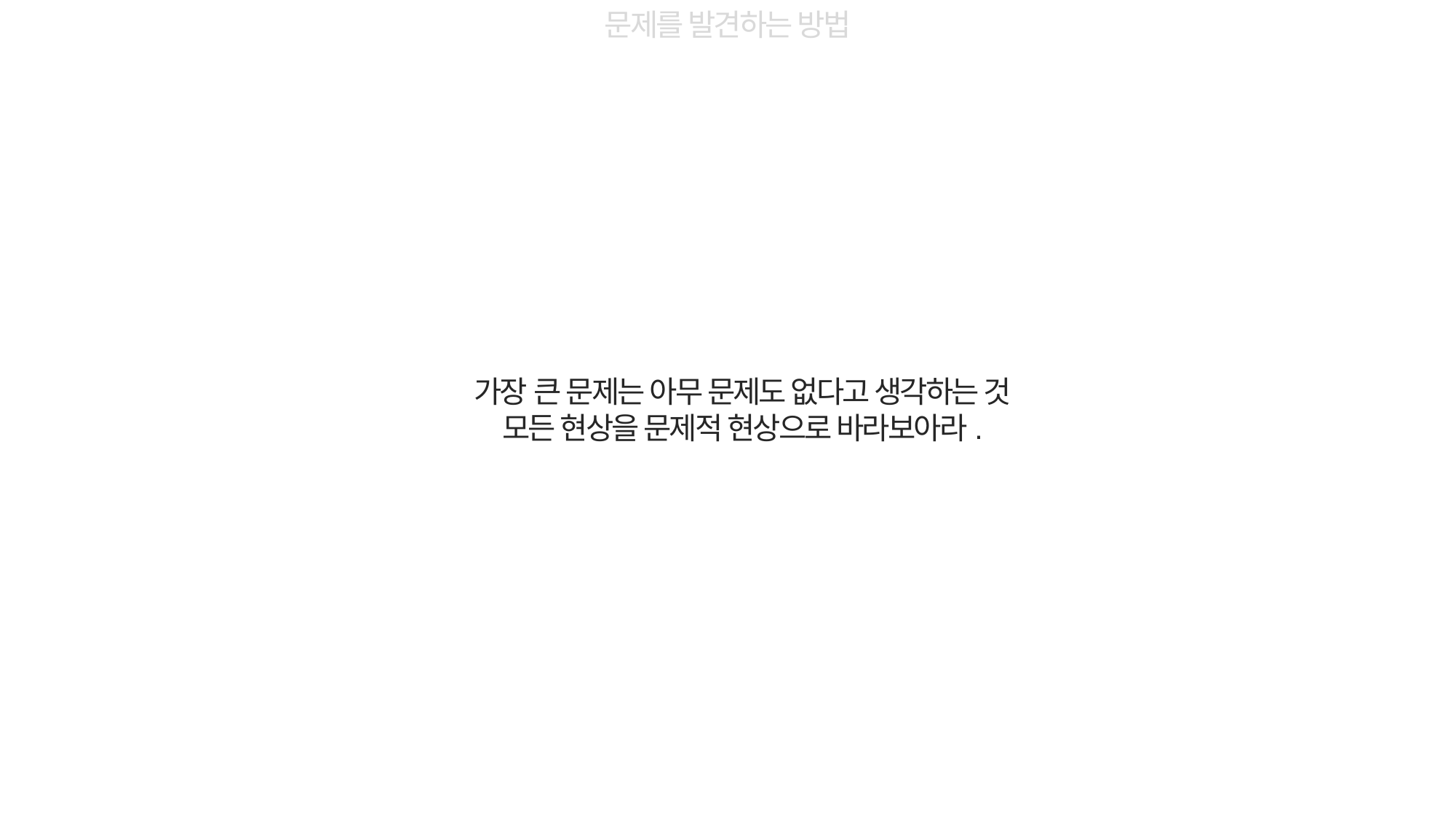

문제를 발견하는 방법
가장 큰 문제는 아무 문제도 없다고 생각하는 것
모든 현상을 문제적 현상으로 바라보아라.